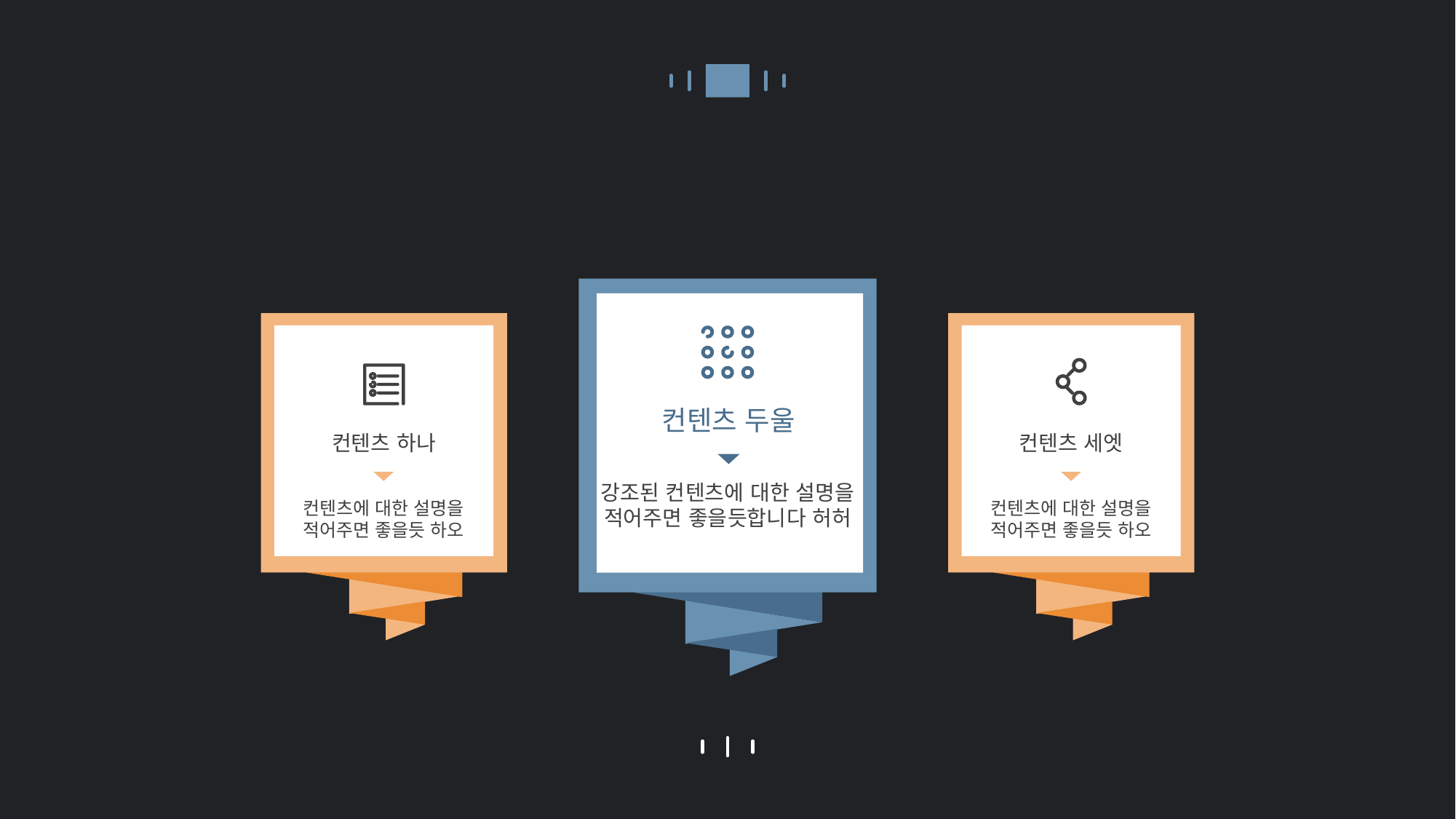

01

컨텐츠를 적어주면 개이득
소제목으로 제목 부연설명 해주는거 잊지말고

컨텐츠 두울
컨텐츠 하나
컨텐츠 세엣

강조된 컨텐츠에 대한 설명을
적어주면 좋을듯합니다 허허
컨텐츠에 대한 설명을
적어주면 좋을듯 하오
컨텐츠에 대한 설명을
적어주면 좋을듯 하오

3조 피피티 만들조